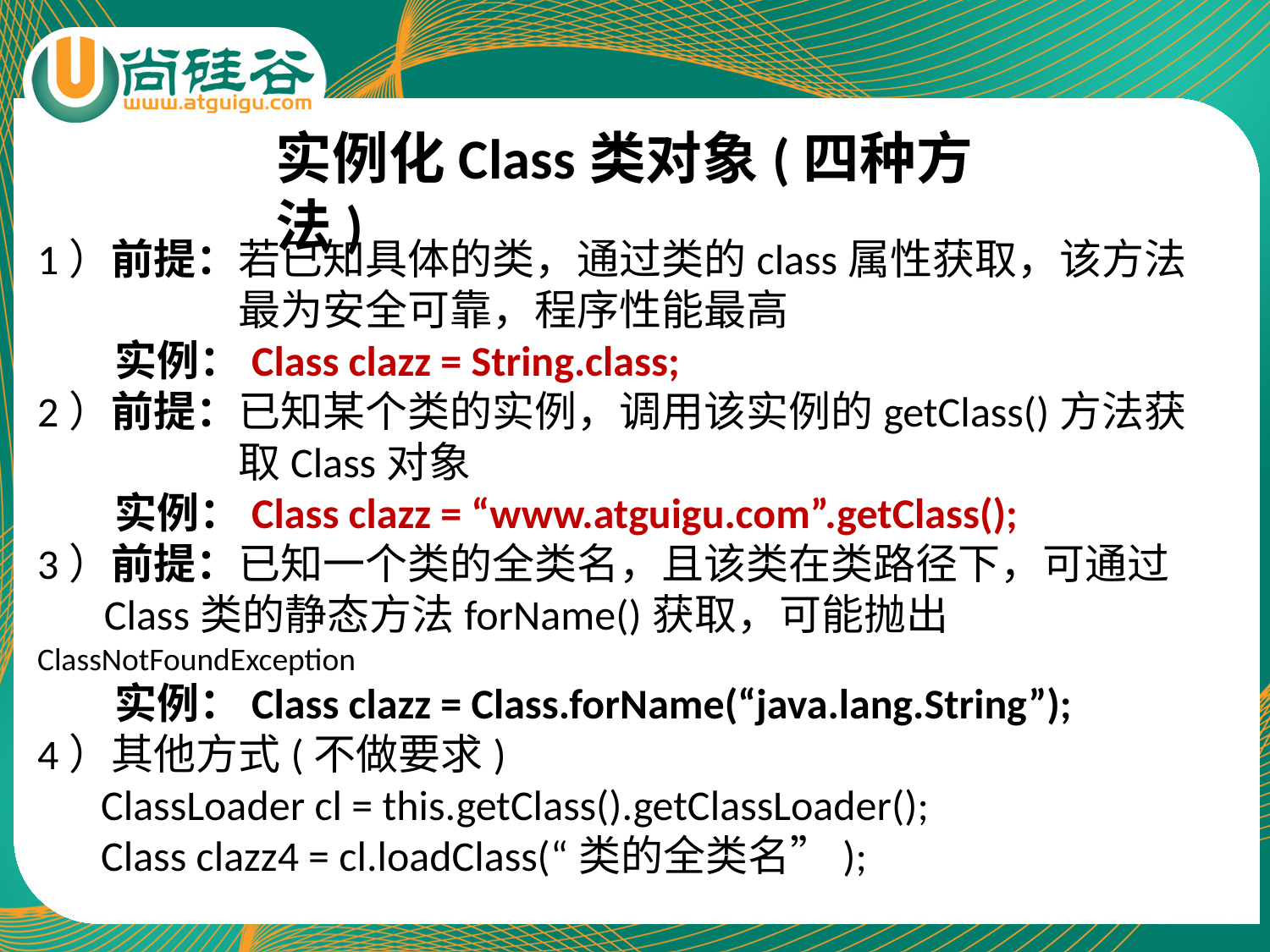

实例化Class类对象(四种方法)
1）前提：若已知具体的类，通过类的class属性获取，该方法
                    最为安全可靠，程序性能最高
       实例：Class clazz = String.class;
2）前提：已知某个类的实例，调用该实例的getClass()方法获
                    取Class对象
       实例：Class clazz = “www.atguigu.com”.getClass();
3）前提：已知一个类的全类名，且该类在类路径下，可通过
       Class类的静态方法forName()获取，可能抛出ClassNotFoundException
       实例：Class clazz = Class.forName(“java.lang.String”);
4）其他方式(不做要求)
ClassLoader cl = this.getClass().getClassLoader();
Class clazz4 = cl.loadClass(“类的全类名”);